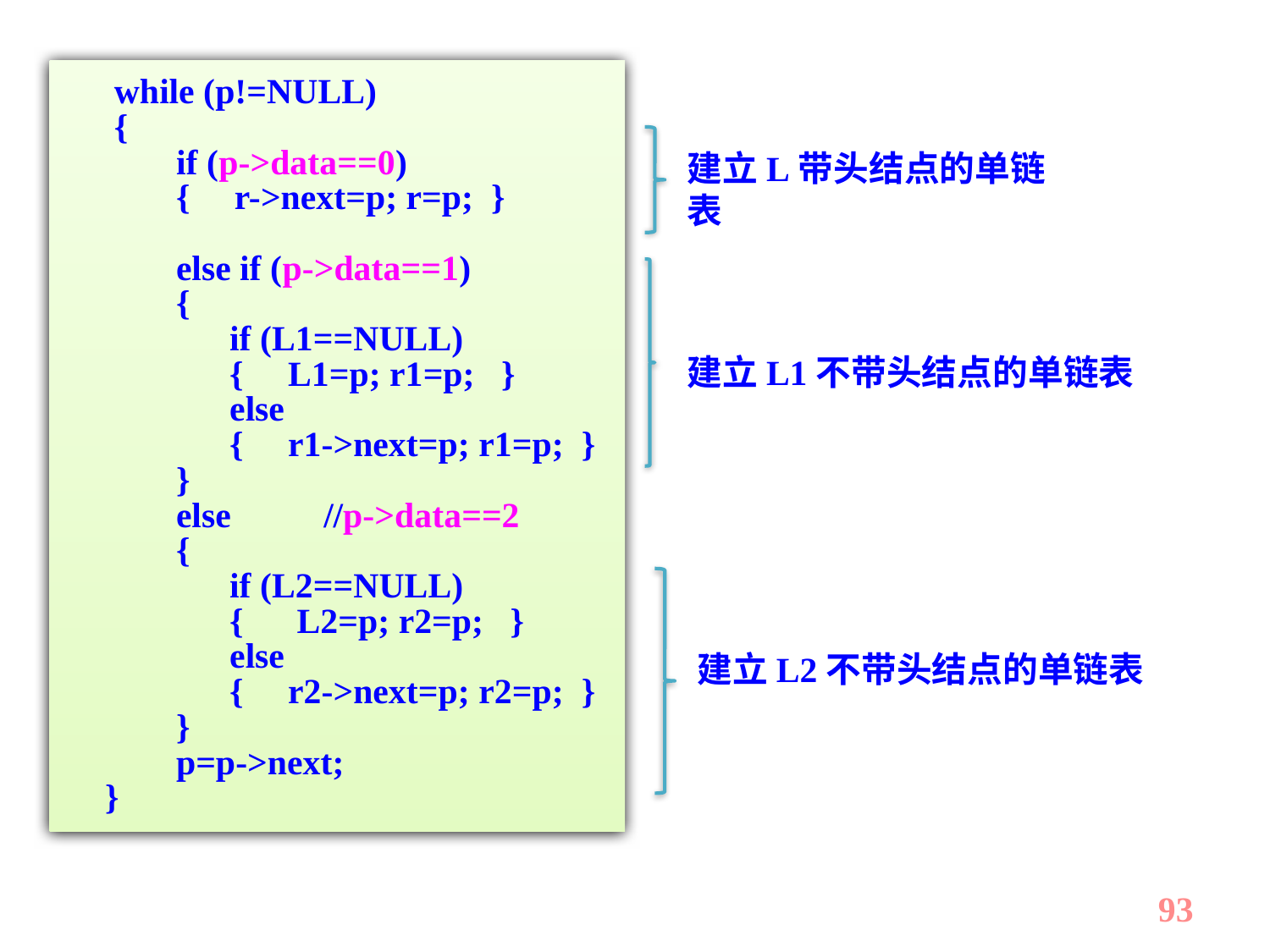

while (p!=NULL)
     {
            if (p->data==0)
            {     r->next=p; r=p;  }

            else if (p->data==1)
            {
                  if (L1==NULL)
                  {     L1=p; r1=p;   }
                  else
                  {     r1->next=p; r1=p;  }
            }
            else 	//p->data==2
            {
                  if (L2==NULL)
                  {      L2=p; r2=p;   }
                  else
                  {     r2->next=p; r2=p;  }
            }
            p=p->next;
    }

建立L带头结点的单链表

建立L1不带头结点的单链表

建立L2不带头结点的单链表
93